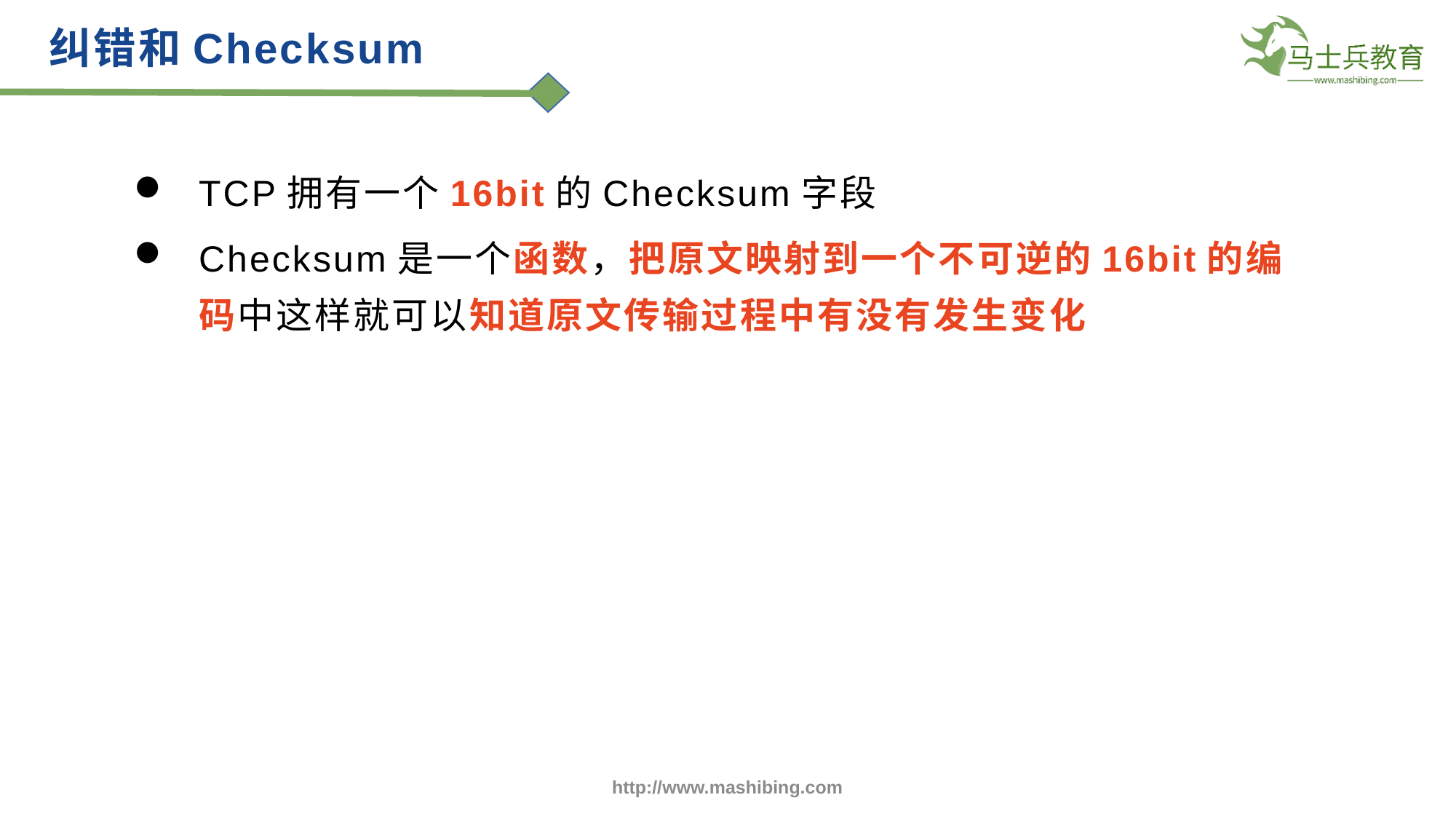

纠错和Checksum
TCP拥有一个16bit的Checksum字段
Checksum是一个函数，把原文映射到一个不可逆的16bit的编码中这样就可以知道原文传输过程中有没有发生变化